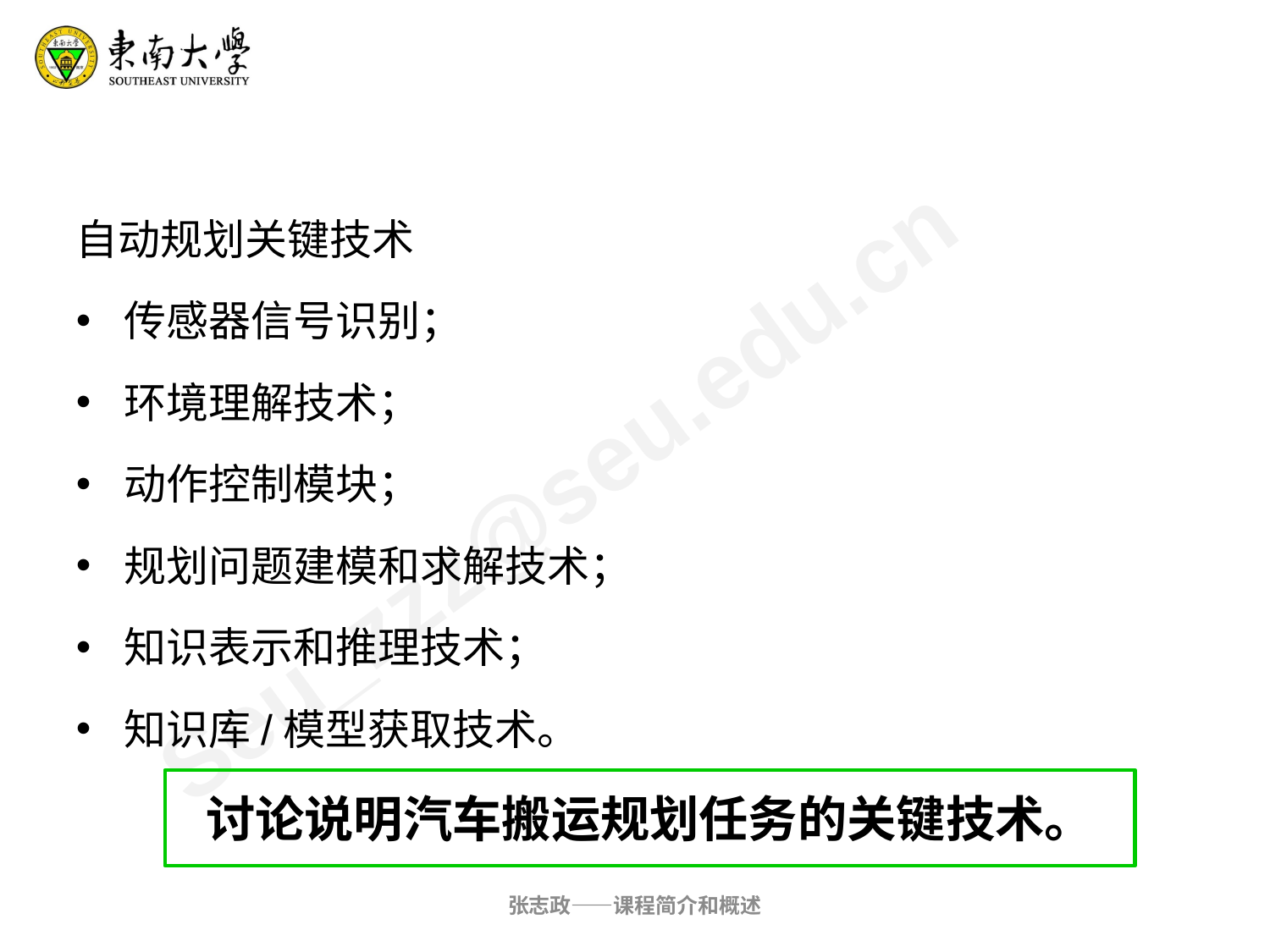

自动规划关键技术
传感器信号识别；
环境理解技术；
动作控制模块；
规划问题建模和求解技术；
知识表示和推理技术；
知识库/模型获取技术。
讨论说明汽车搬运规划任务的关键技术。

张志政——课程简介和概述
24